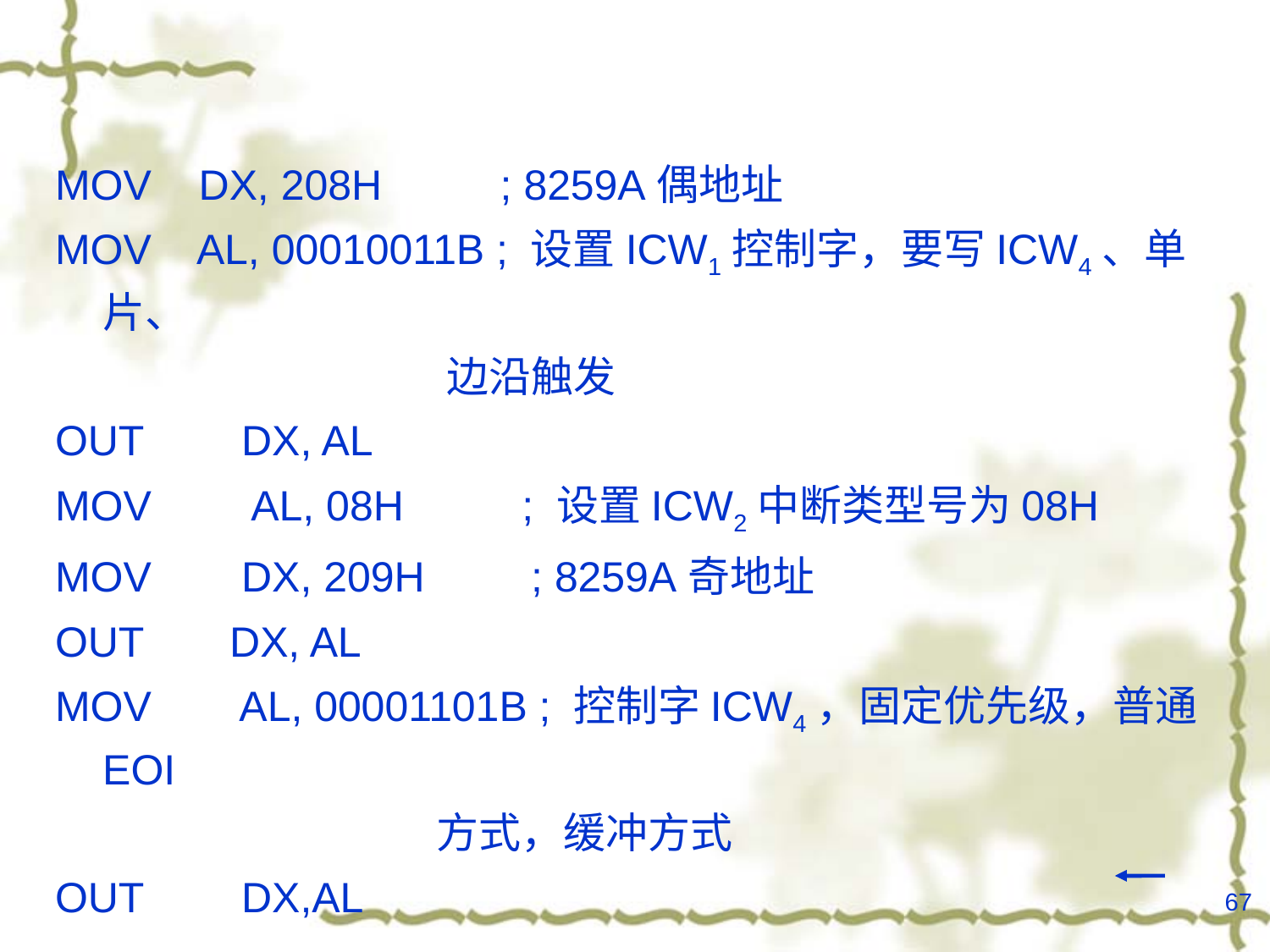

MOV    DX, 208H          ; 8259A偶地址
MOV    AL, 00010011B ; 设置ICW1控制字，要写ICW4、单片、
                                        边沿触发
OUT	 DX, AL
MOV	  AL, 08H          ; 设置ICW2中断类型号为08H
MOV	 DX, 209H         ; 8259A奇地址
OUT	DX, AL
MOV	 AL, 00001101B ; 控制字ICW4，固定优先级，普通EOI
                                       方式，缓冲方式
OUT	 DX,AL

67